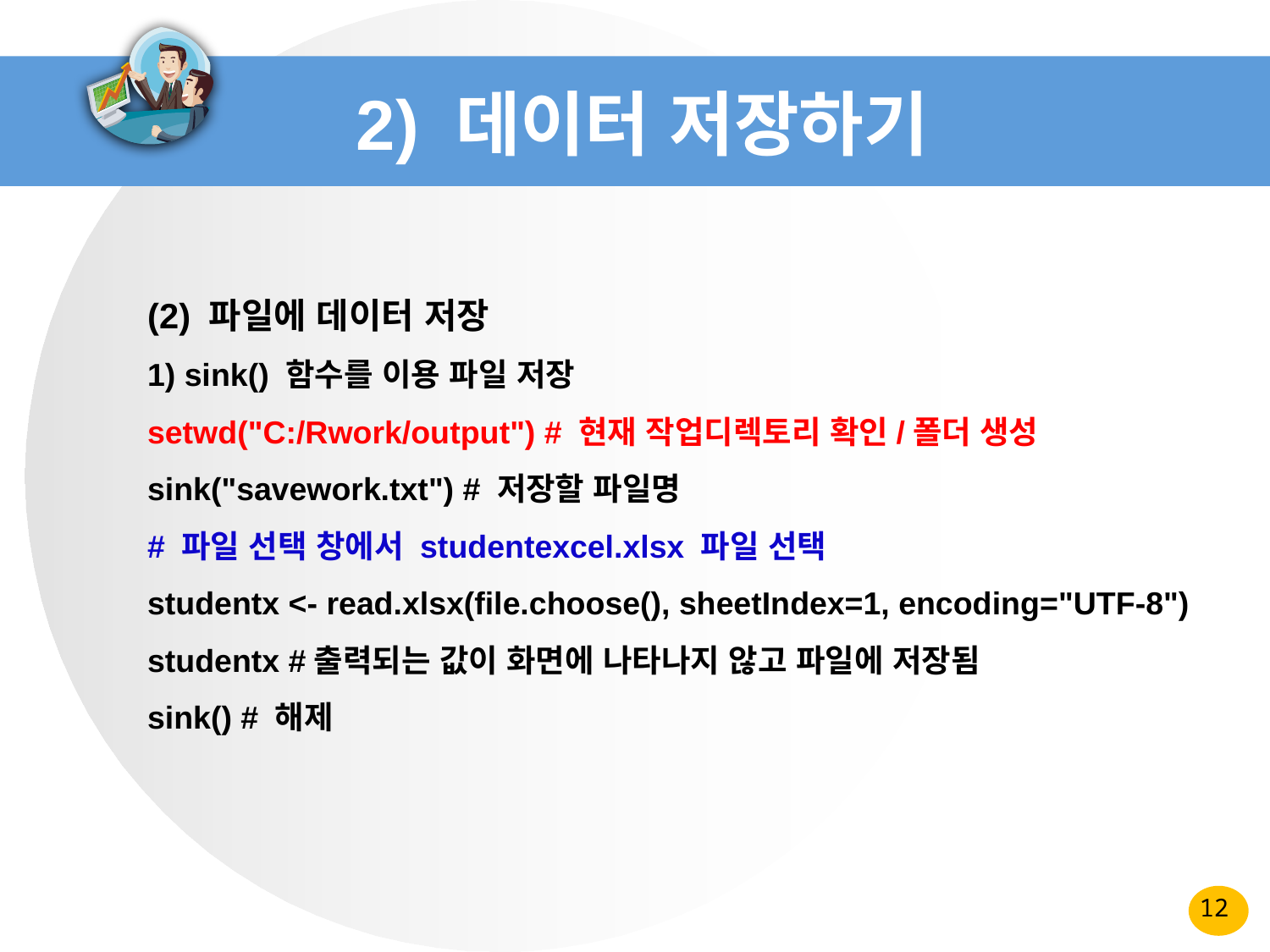

# 2) 데이터 저장하기
(2) 파일에 데이터 저장
1) sink() 함수를 이용 파일 저장
setwd("C:/Rwork/output") # 현재 작업디렉토리 확인/폴더 생성
sink("savework.txt") # 저장할 파일명
# 파일 선택 창에서 studentexcel.xlsx 파일 선택
studentx <- read.xlsx(file.choose(), sheetIndex=1, encoding="UTF-8")
studentx #출력되는 값이 화면에 나타나지 않고 파일에 저장됨
sink() # 해제
12